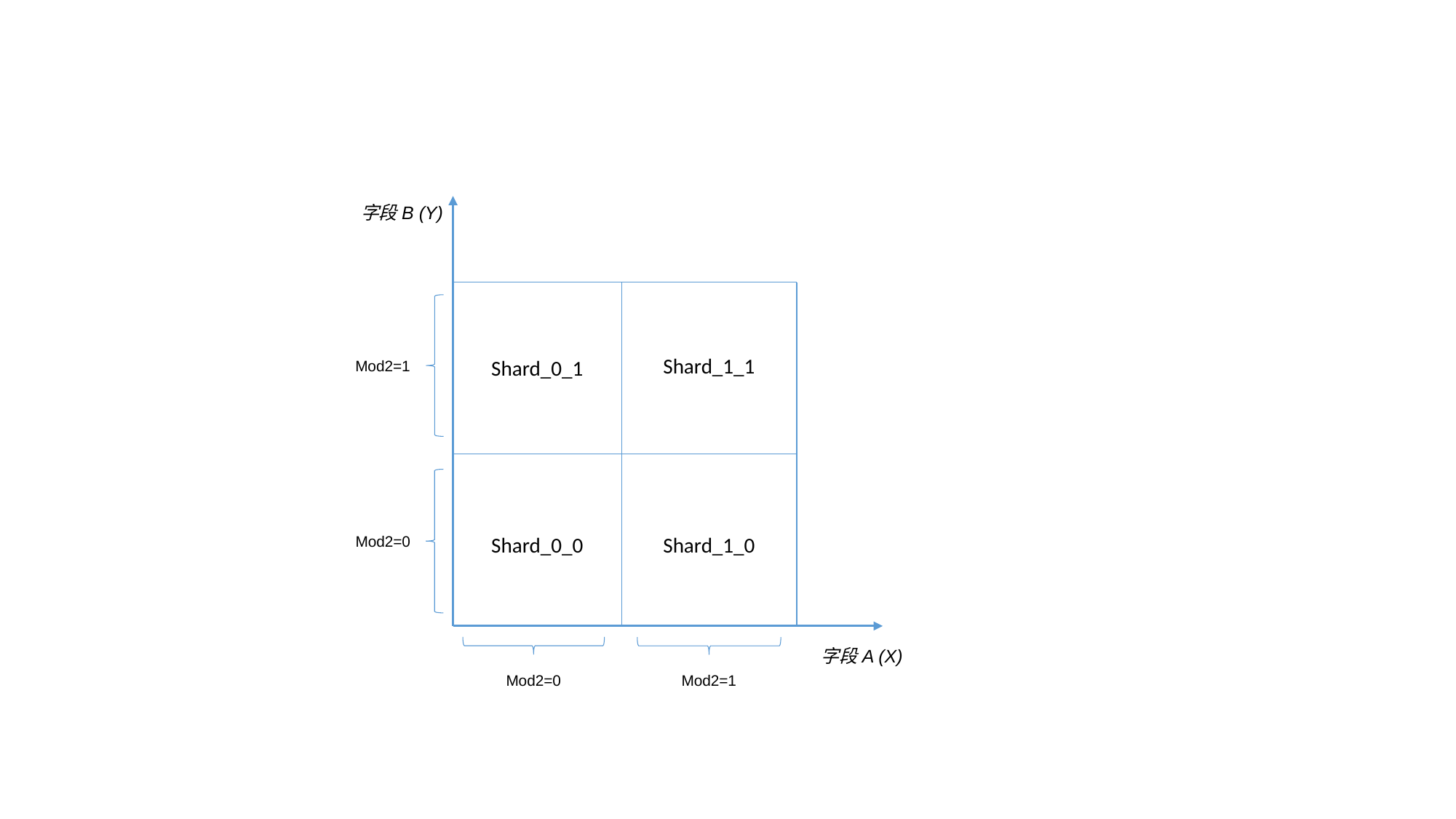

字段B (Y)

Shard_1_1
Shard_0_1
Mod2=1

Mod2=0
Shard_0_0
Shard_1_0
字段A (X)
Mod2=0
Mod2=1